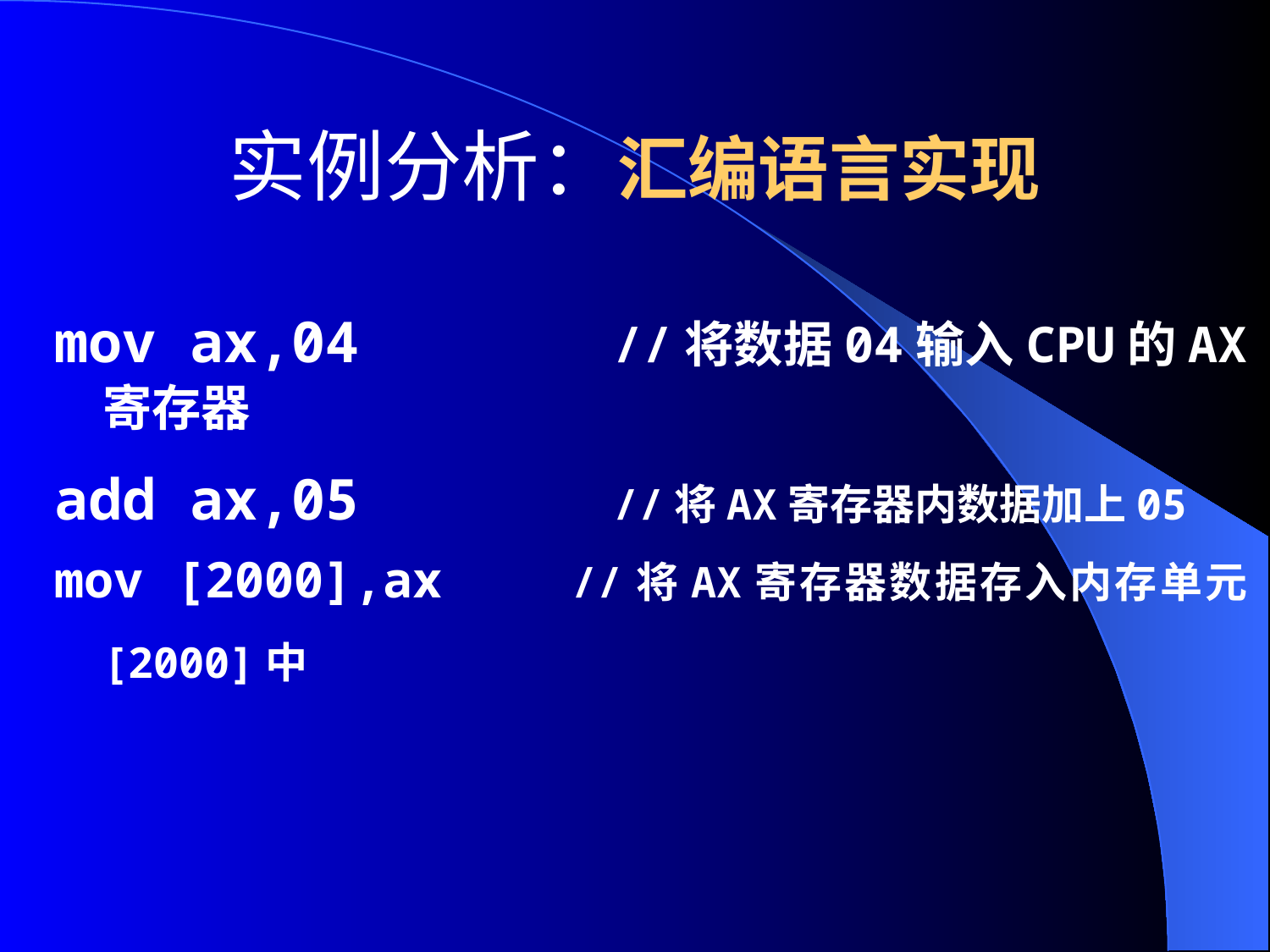

# 实例分析：汇编语言实现
mov ax,04      //将数据04输入CPU的AX寄存器
add ax,05      //将AX寄存器内数据加上05
mov [2000],ax    //将AX寄存器数据存入内存单元[2000]中